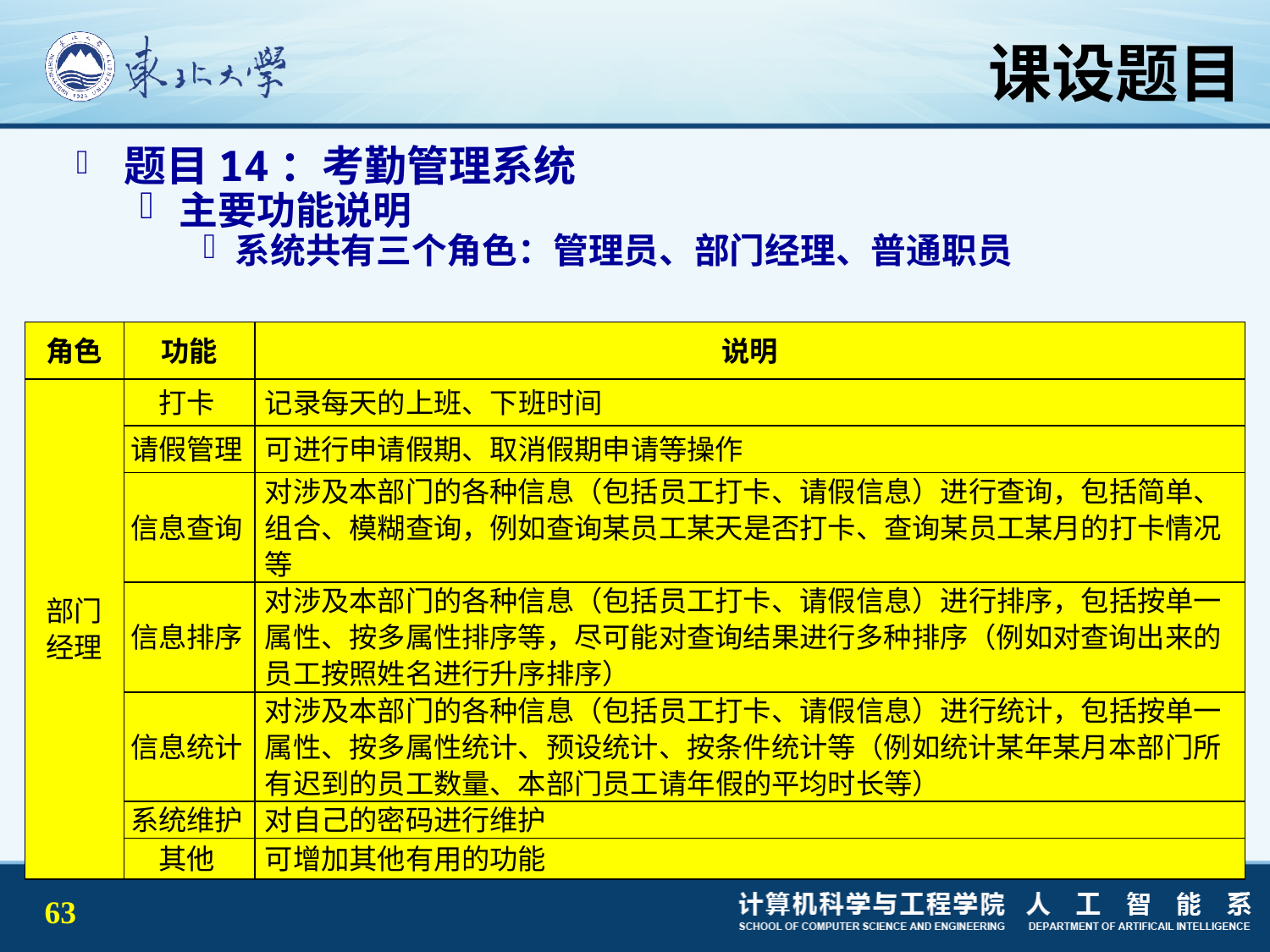

# 课设题目
题目14：考勤管理系统
主要功能说明
系统共有三个角色：管理员、部门经理、普通职员

| 角色 | 功能 | 说明 |
| --- | --- | --- |
| 部门经理 | 打卡 | 记录每天的上班、下班时间 |
|  | 请假管理 | 可进行申请假期、取消假期申请等操作 |
|  | 信息查询 | 对涉及本部门的各种信息（包括员工打卡、请假信息）进行查询，包括简单、组合、模糊查询，例如查询某员工某天是否打卡、查询某员工某月的打卡情况等 |
|  | 信息排序 | 对涉及本部门的各种信息（包括员工打卡、请假信息）进行排序，包括按单一属性、按多属性排序等，尽可能对查询结果进行多种排序（例如对查询出来的员工按照姓名进行升序排序） |
|  | 信息统计 | 对涉及本部门的各种信息（包括员工打卡、请假信息）进行统计，包括按单一属性、按多属性统计、预设统计、按条件统计等（例如统计某年某月本部门所有迟到的员工数量、本部门员工请年假的平均时长等） |
|  | 系统维护 | 对自己的密码进行维护 |
|  | 其他 | 可增加其他有用的功能 |